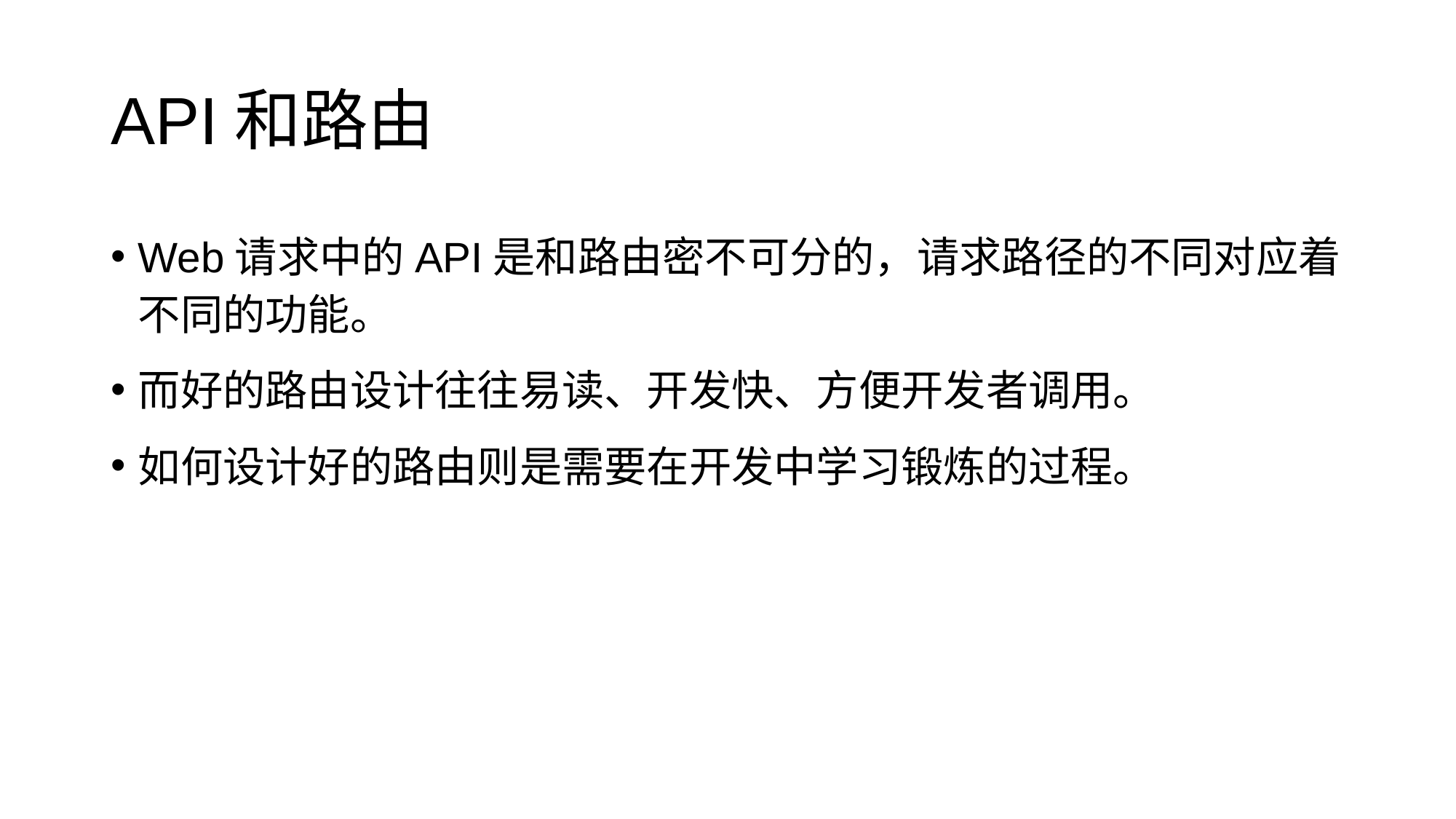

# API和路由
Web请求中的API是和路由密不可分的，请求路径的不同对应着不同的功能。
而好的路由设计往往易读、开发快、方便开发者调用。
如何设计好的路由则是需要在开发中学习锻炼的过程。